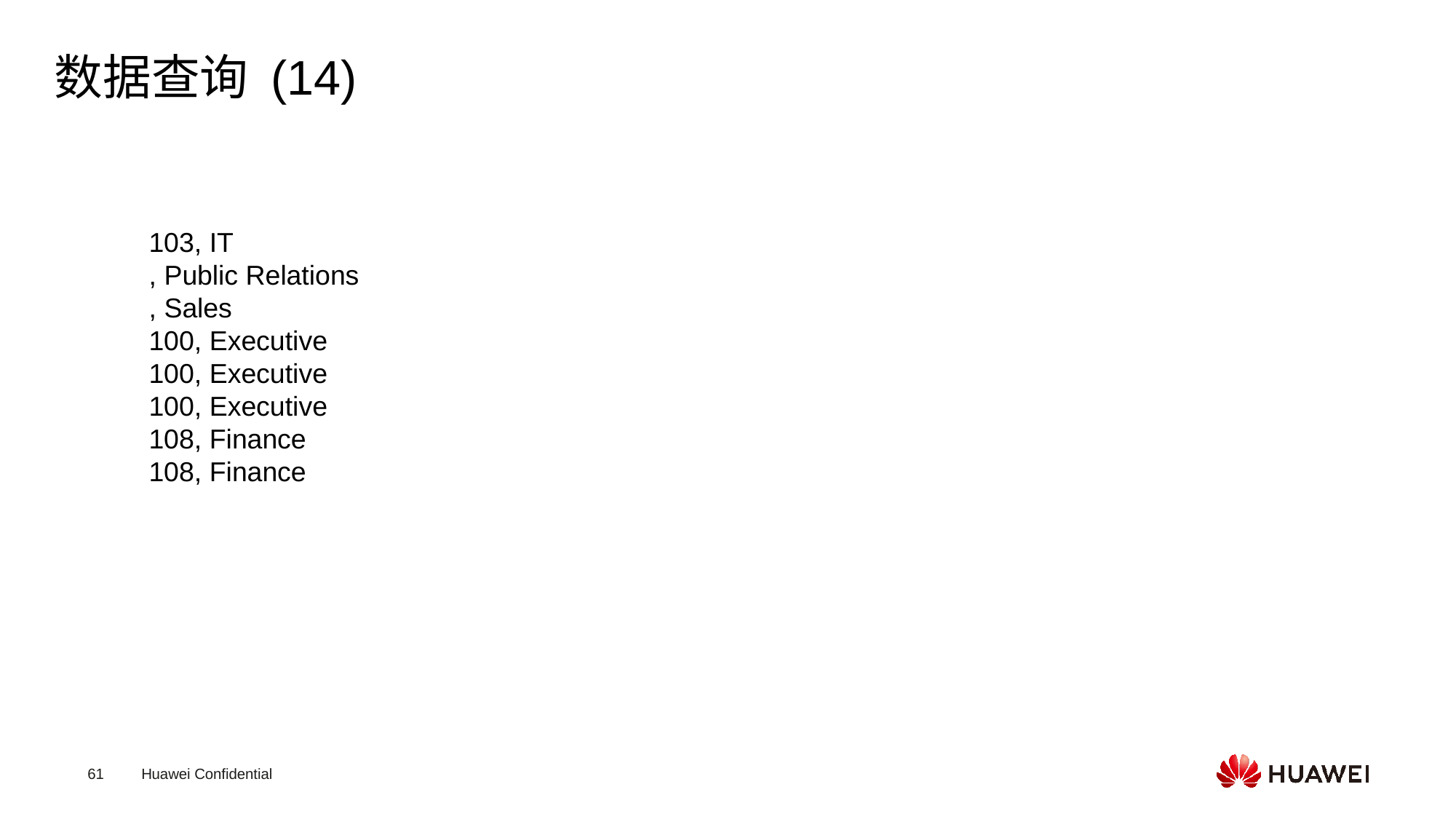

# 数据查询 (14)

103, IT, Public Relations, Sales100, Executive100, Executive100, Executive108, Finance108, Finance